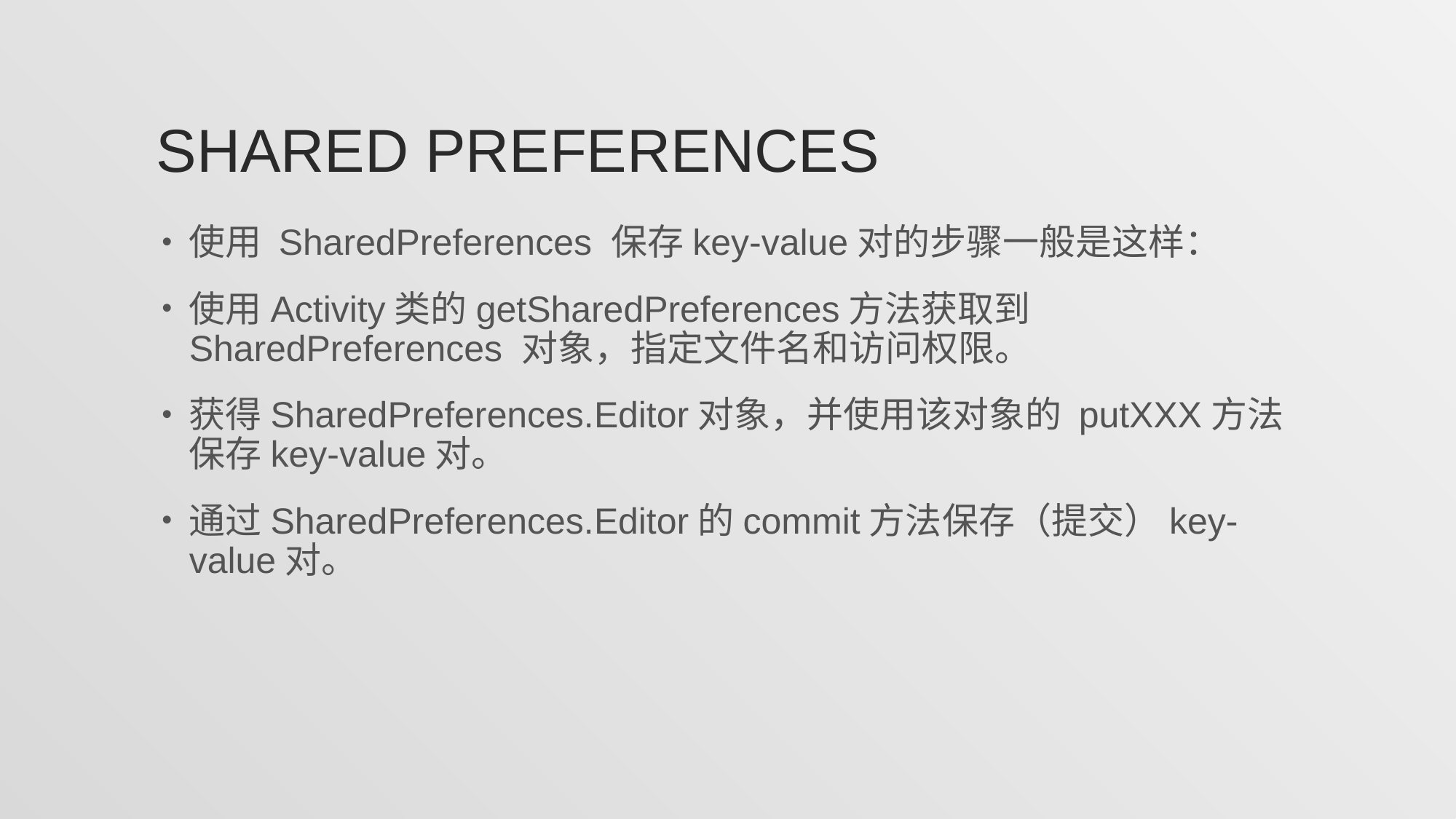

# Shared preferences
使用 SharedPreferences 保存key-value对的步骤一般是这样：
使用Activity类的getSharedPreferences方法获取到 SharedPreferences 对象，指定文件名和访问权限。
获得SharedPreferences.Editor对象，并使用该对象的 putXXX方法保存key-value对。
通过SharedPreferences.Editor的commit方法保存（提交）key-value对。